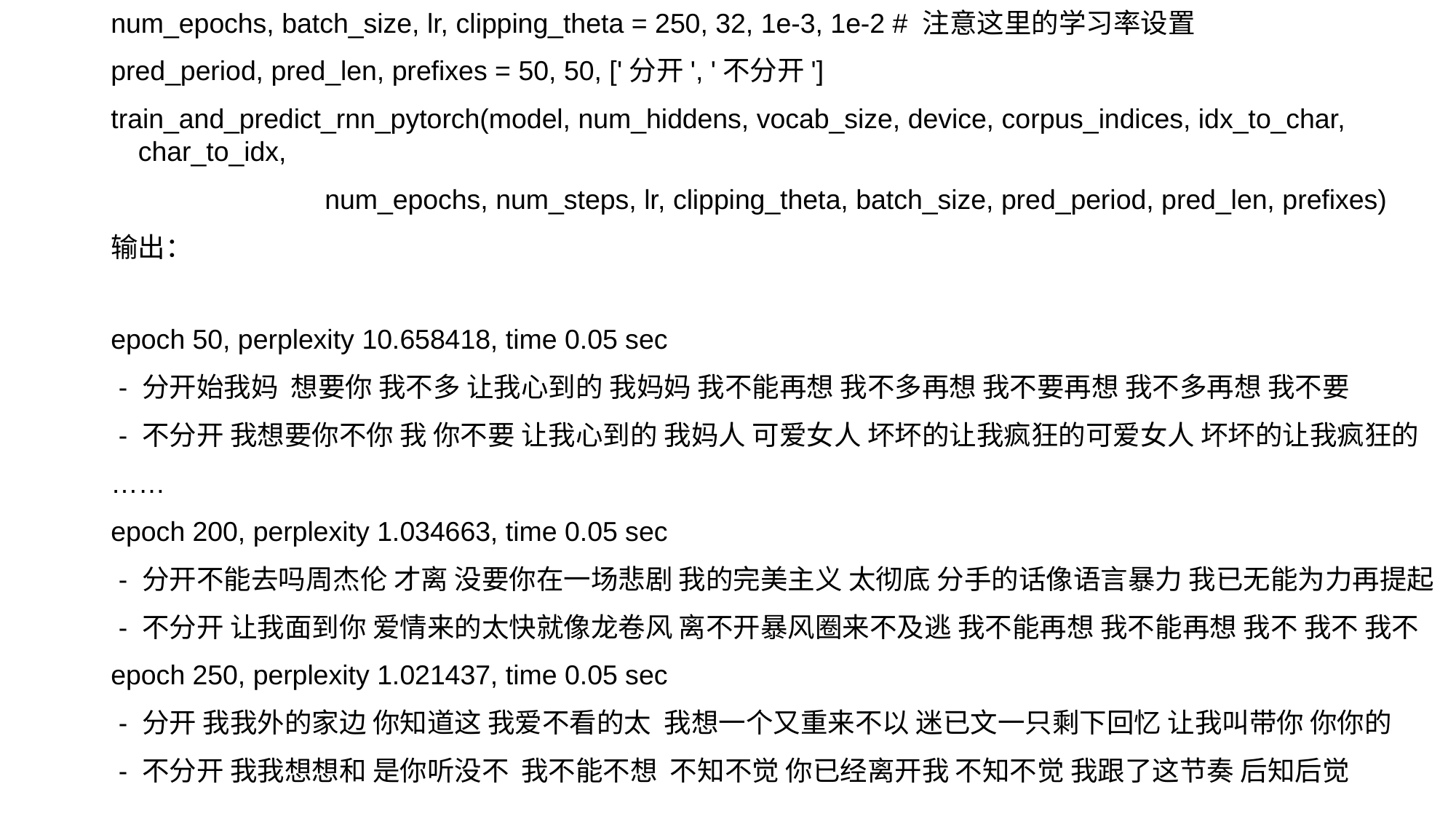

num_epochs, batch_size, lr, clipping_theta = 250, 32, 1e-3, 1e-2 # 注意这里的学习率设置
pred_period, pred_len, prefixes = 50, 50, ['分开', '不分开']
train_and_predict_rnn_pytorch(model, num_hiddens, vocab_size, device, corpus_indices, idx_to_char, char_to_idx,
                            num_epochs, num_steps, lr, clipping_theta, batch_size, pred_period, pred_len, prefixes)
输出：

epoch 50, perplexity 10.658418, time 0.05 sec
 - 分开始我妈  想要你 我不多 让我心到的 我妈妈 我不能再想 我不多再想 我不要再想 我不多再想 我不要
 - 不分开 我想要你不你 我 你不要 让我心到的 我妈人 可爱女人 坏坏的让我疯狂的可爱女人 坏坏的让我疯狂的
……
epoch 200, perplexity 1.034663, time 0.05 sec
 - 分开不能去吗周杰伦 才离 没要你在一场悲剧 我的完美主义 太彻底 分手的话像语言暴力 我已无能为力再提起
 - 不分开 让我面到你 爱情来的太快就像龙卷风 离不开暴风圈来不及逃 我不能再想 我不能再想 我不 我不 我不
epoch 250, perplexity 1.021437, time 0.05 sec
 - 分开 我我外的家边 你知道这 我爱不看的太  我想一个又重来不以 迷已文一只剩下回忆 让我叫带你 你你的
 - 不分开 我我想想和 是你听没不  我不能不想  不知不觉 你已经离开我 不知不觉 我跟了这节奏 后知后觉